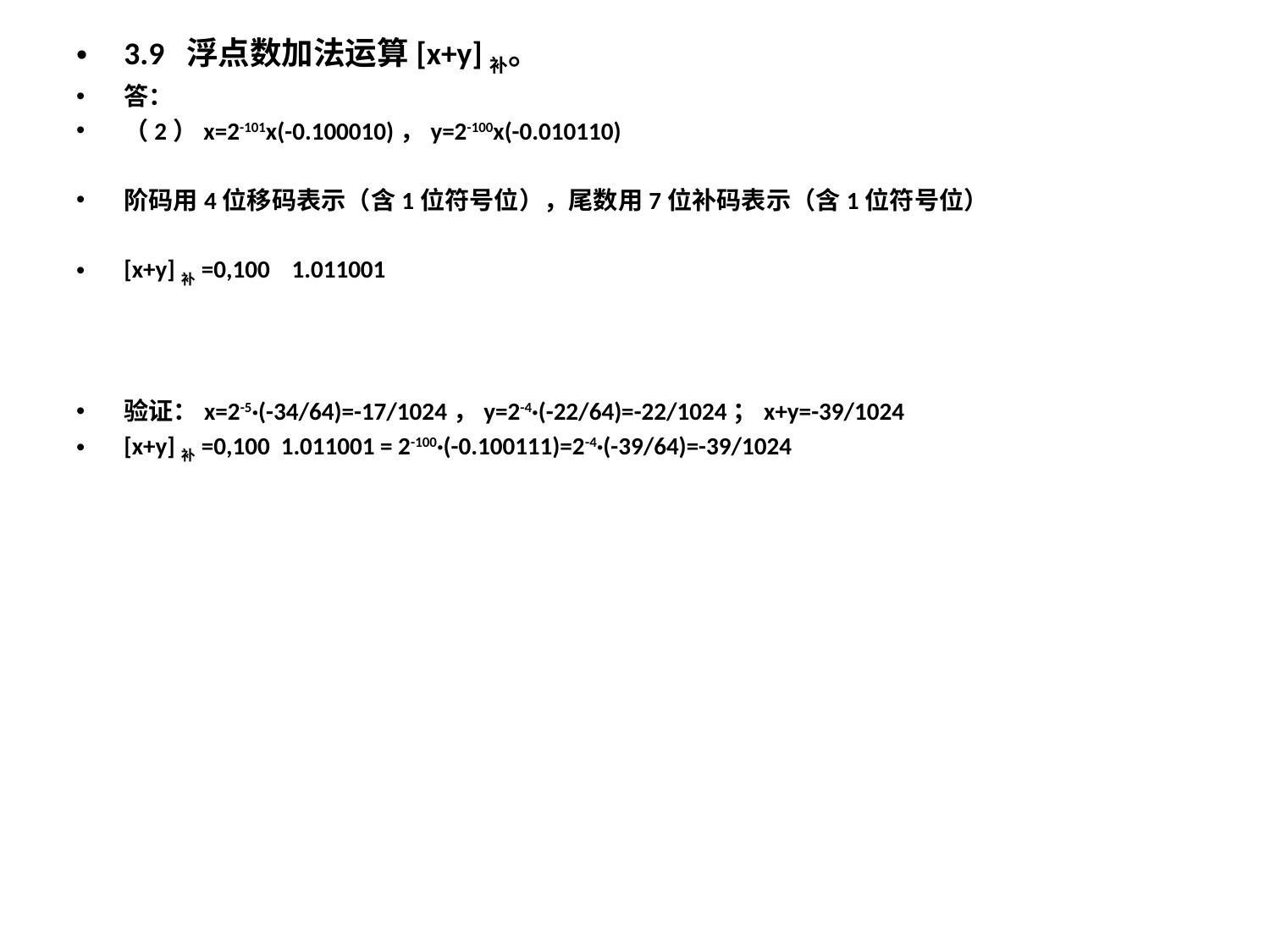

3.9  浮点数加法运算[x+y]补。
答：
（2）x=2-101x(-0.100010)，y=2-100x(-0.010110)

阶码用4位移码表示（含1位符号位），尾数用7位补码表示（含1位符号位）

[x+y]补=0,100    1.011001

验证：x=2-5·(-34/64)=-17/1024，y=2-4·(-22/64)=-22/1024；x+y=-39/1024
[x+y]补=0,100  1.011001 = 2-100·(-0.100111)=2-4·(-39/64)=-39/1024